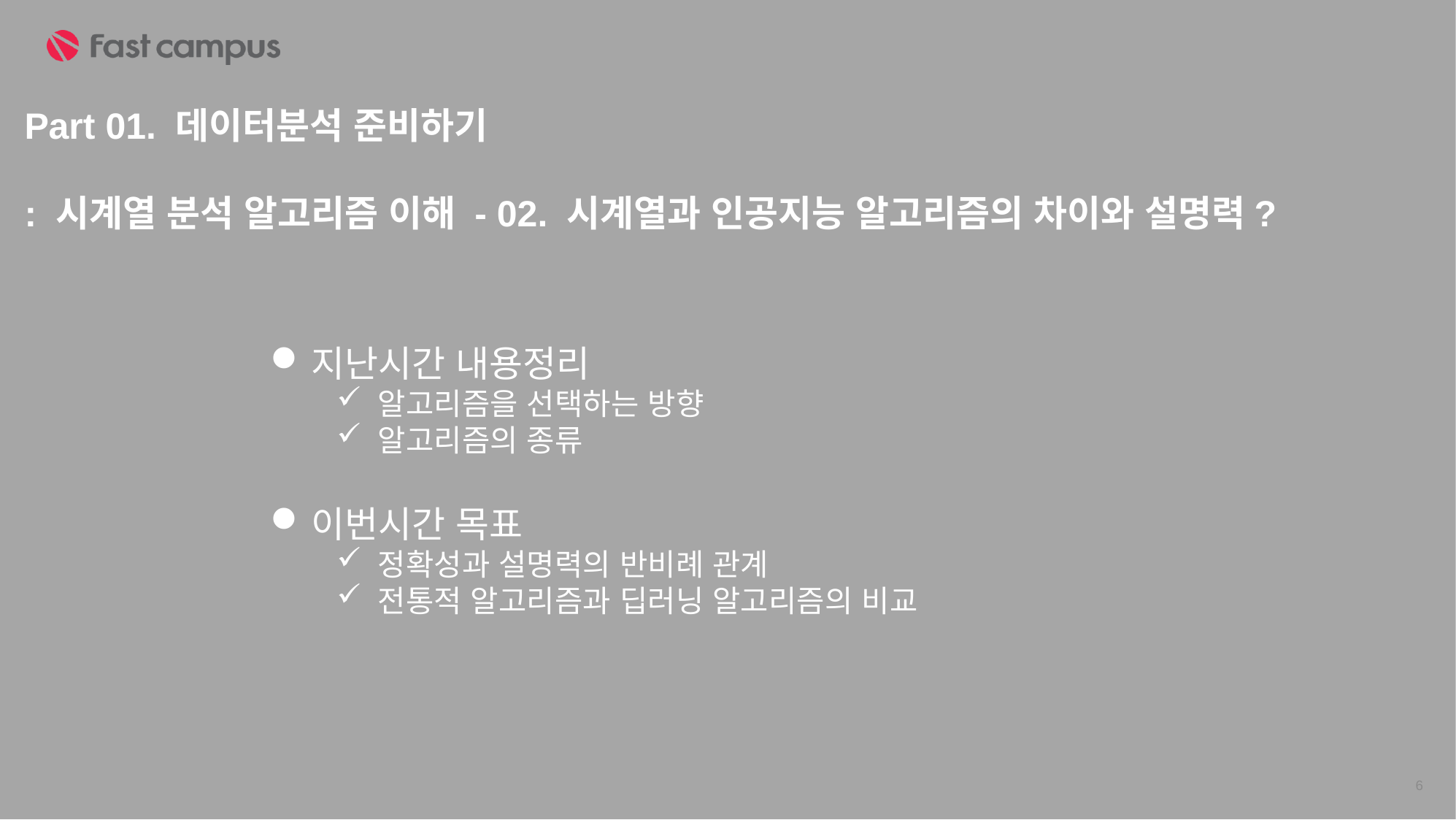

Part 01. 데이터분석 준비하기

: 시계열 분석 알고리즘 이해 - 02. 시계열과 인공지능 알고리즘의 차이와 설명력?
지난시간 내용정리
알고리즘을 선택하는 방향
알고리즘의 종류

이번시간 목표
정확성과 설명력의 반비례 관계
전통적 알고리즘과 딥러닝 알고리즘의 비교
6